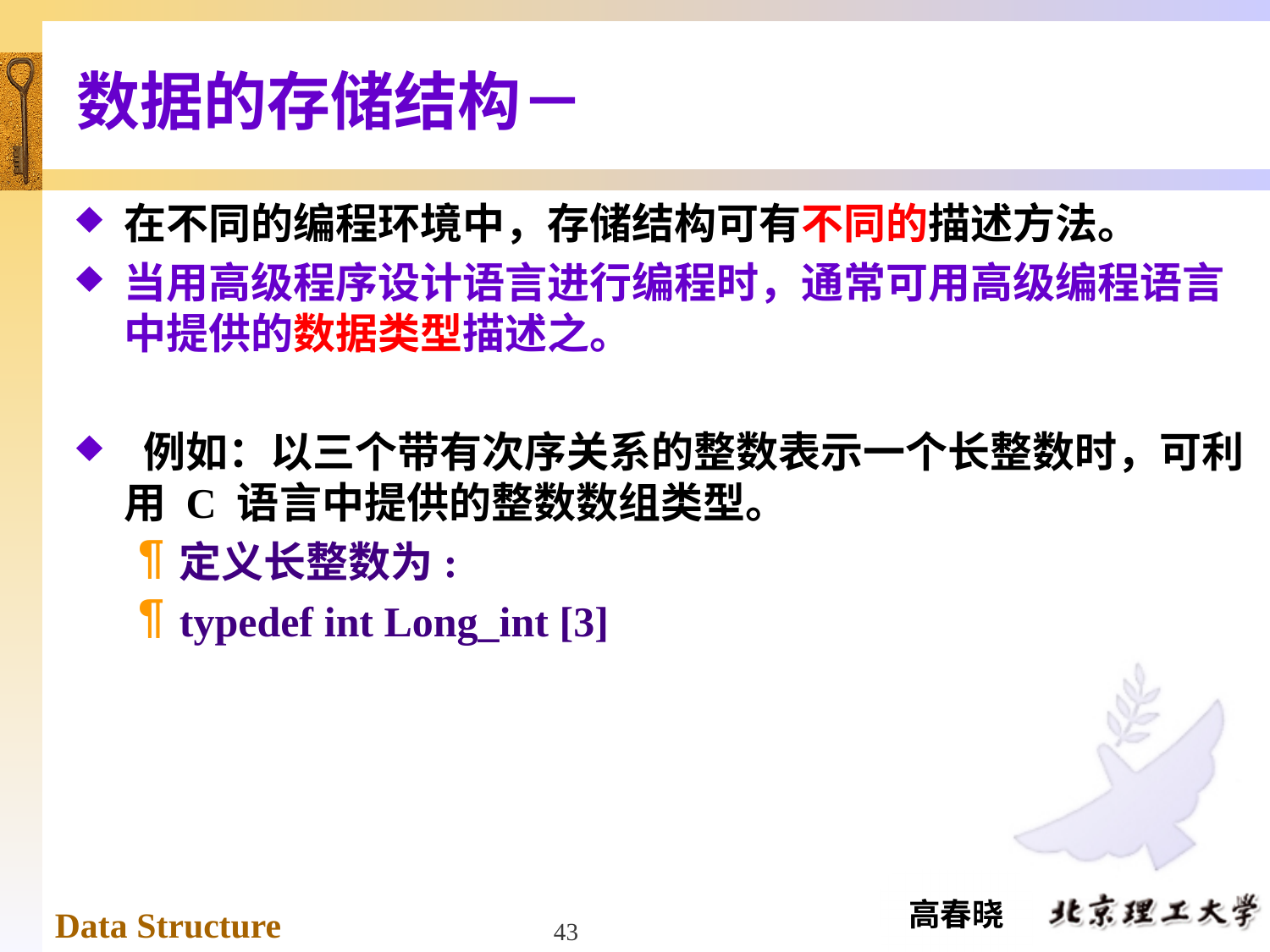

# 数据的存储结构－
在不同的编程环境中，存储结构可有不同的描述方法。
当用高级程序设计语言进行编程时，通常可用高级编程语言中提供的数据类型描述之。

 例如：以三个带有次序关系的整数表示一个长整数时，可利用 C 语言中提供的整数数组类型。
定义长整数为:
typedef int Long_int [3]
43